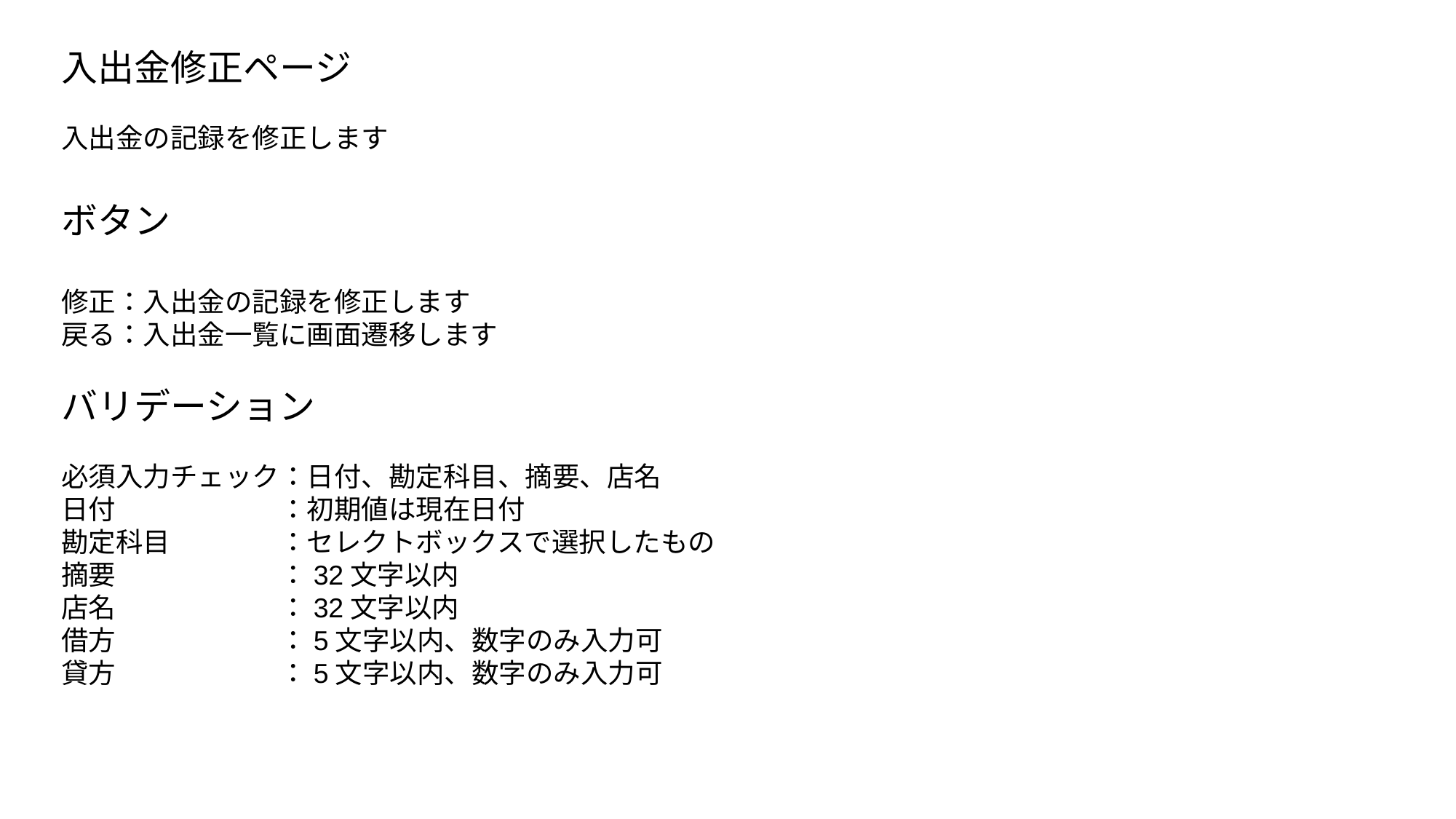

入出金修正ページ

入出金の記録を修正します

ボタン

修正：入出金の記録を修正します
戻る：入出金一覧に画面遷移します

バリデーション

必須入力チェック：日付、勘定科目、摘要、店名
日付　　　　　　：初期値は現在日付
勘定科目　　　　：セレクトボックスで選択したもの
摘要　　　　　　：32文字以内
店名　　　　　　：32文字以内
借方　　　　　　：5文字以内、数字のみ入力可
貸方　　　　　　：5文字以内、数字のみ入力可